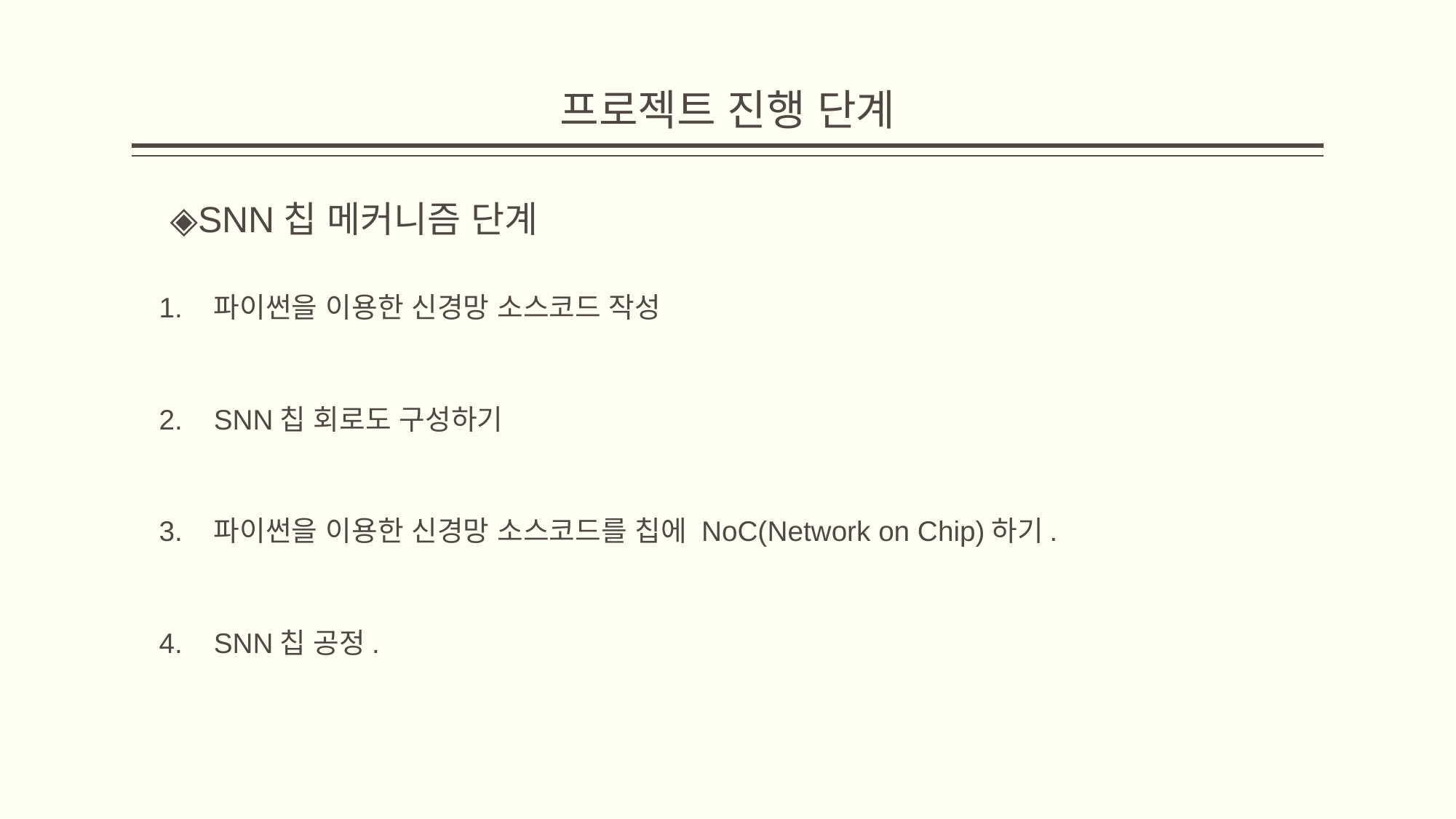

# 프로젝트 진행 단계
◈SNN칩 메커니즘 단계
파이썬을 이용한 신경망 소스코드 작성

SNN칩 회로도 구성하기

파이썬을 이용한 신경망 소스코드를 칩에 NoC(Network on Chip)하기.

SNN칩 공정.